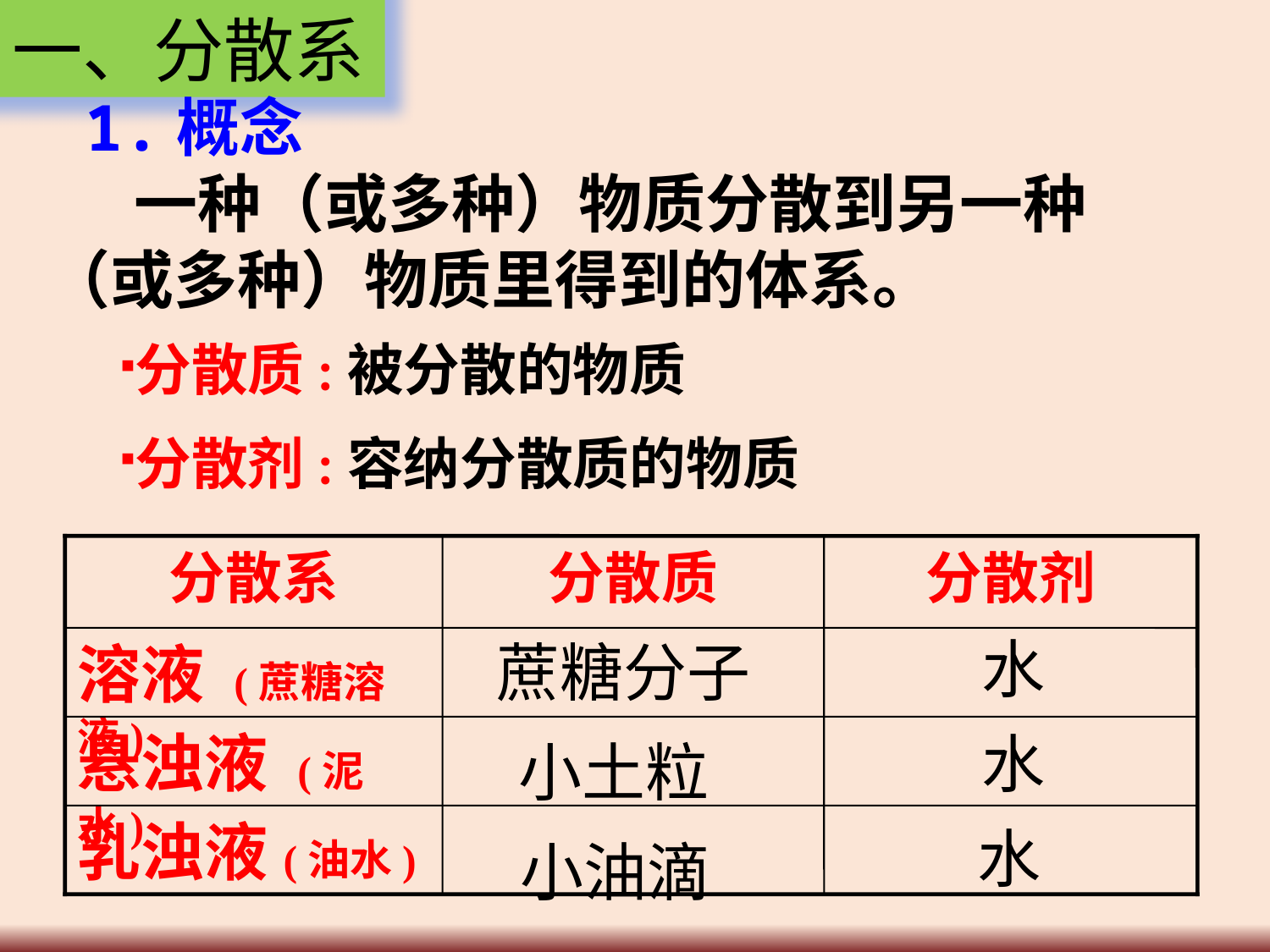

一、分散系
 1.概念
     一种（或多种）物质分散到另一种（或多种）物质里得到的体系。
分散质:被分散的物质
分散剂:容纳分散质的物质
分散系

分散质
分散剂
溶液 (蔗糖溶液)
悬浊液 (泥水)
乳浊液(油水)
水
蔗糖分子
水
小土粒
水
小油滴